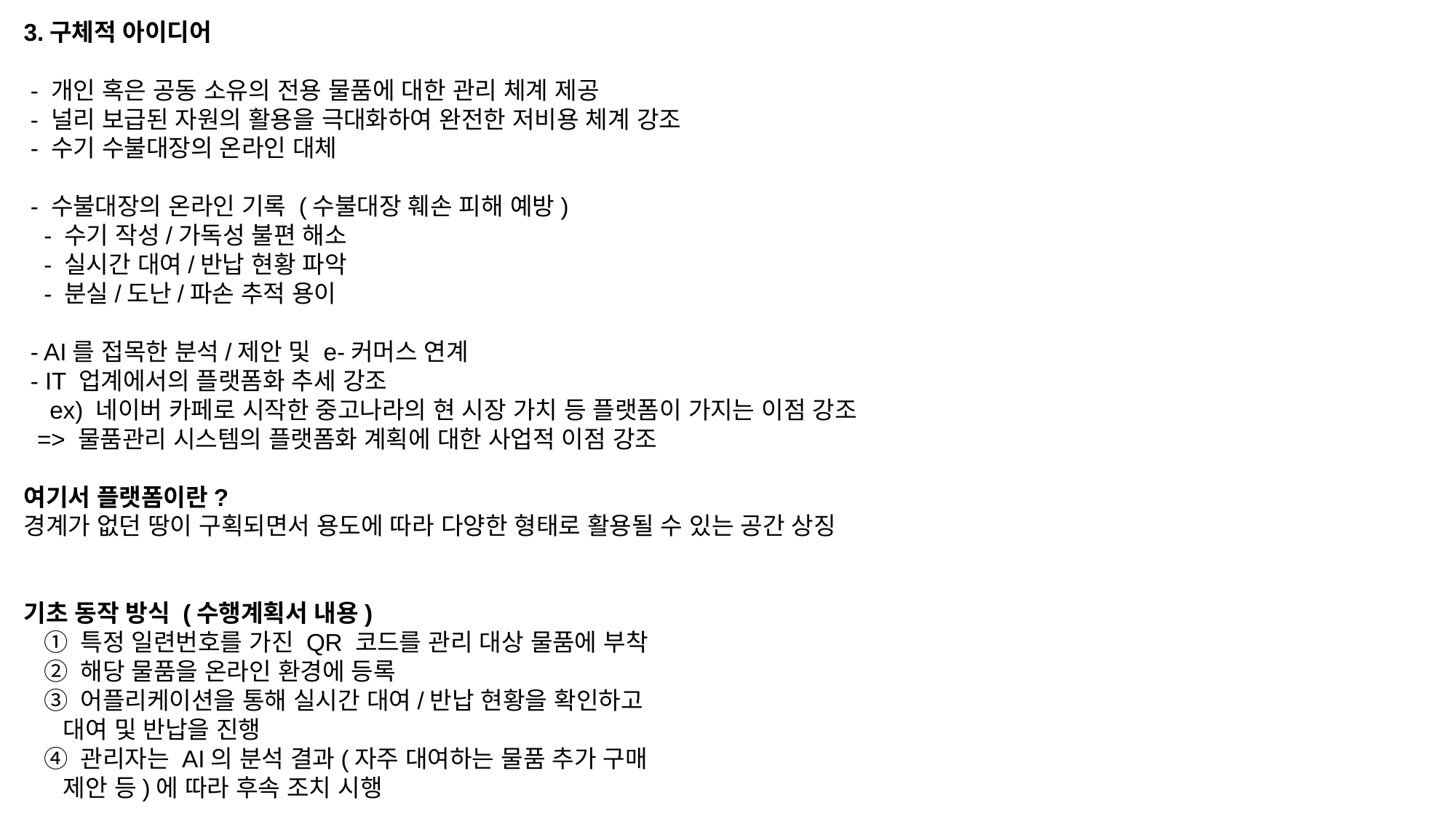

3.구체적 아이디어

 - 개인 혹은 공동 소유의 전용 물품에 대한 관리 체계 제공
 - 널리 보급된 자원의 활용을 극대화하여 완전한 저비용 체계 강조
 - 수기 수불대장의 온라인 대체

 - 수불대장의 온라인 기록 (수불대장 훼손 피해 예방)
   - 수기 작성/가독성 불편 해소
   - 실시간 대여/반납 현황 파악
   - 분실/도난/파손 추적 용이

 - AI를 접목한 분석/제안 및 e-커머스 연계
 - IT 업계에서의 플랫폼화 추세 강조
   ex) 네이버 카페로 시작한 중고나라의 현 시장 가치 등 플랫폼이 가지는 이점 강조
  => 물품관리 시스템의 플랫폼화 계획에 대한 사업적 이점 강조

여기서 플랫폼이란?
경계가 없던 땅이 구획되면서 용도에 따라 다양한 형태로 활용될 수 있는 공간 상징

기초 동작 방식 (수행계획서 내용)
   ① 특정 일련번호를 가진 QR 코드를 관리 대상 물품에 부착
   ② 해당 물품을 온라인 환경에 등록
   ③ 어플리케이션을 통해 실시간 대여/반납 현황을 확인하고
     대여 및 반납을 진행
   ④ 관리자는 AI의 분석 결과(자주 대여하는 물품 추가 구매
     제안 등)에 따라 후속 조치 시행